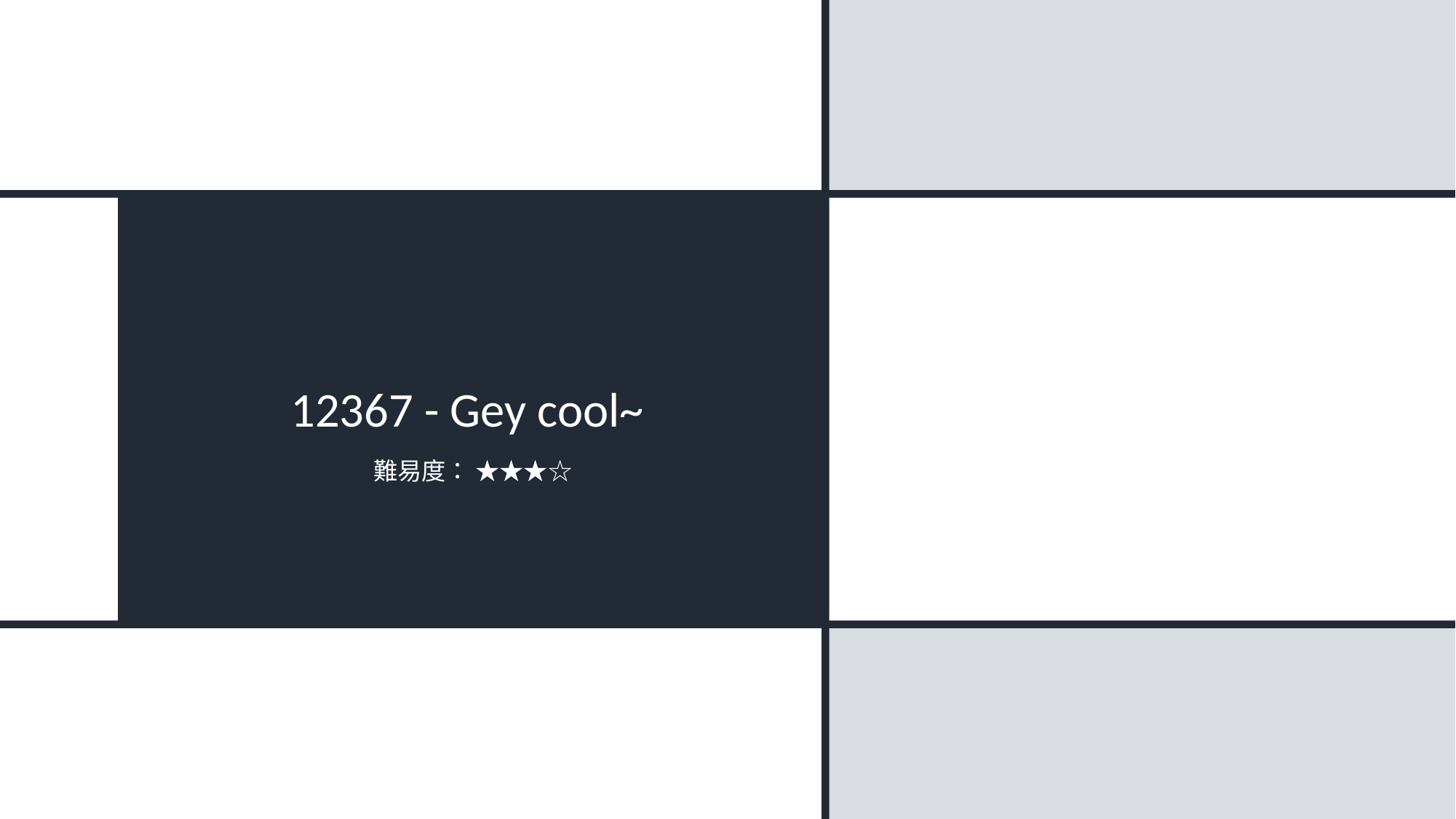

# 12367 - Gey cool~
難易度： ★★★☆